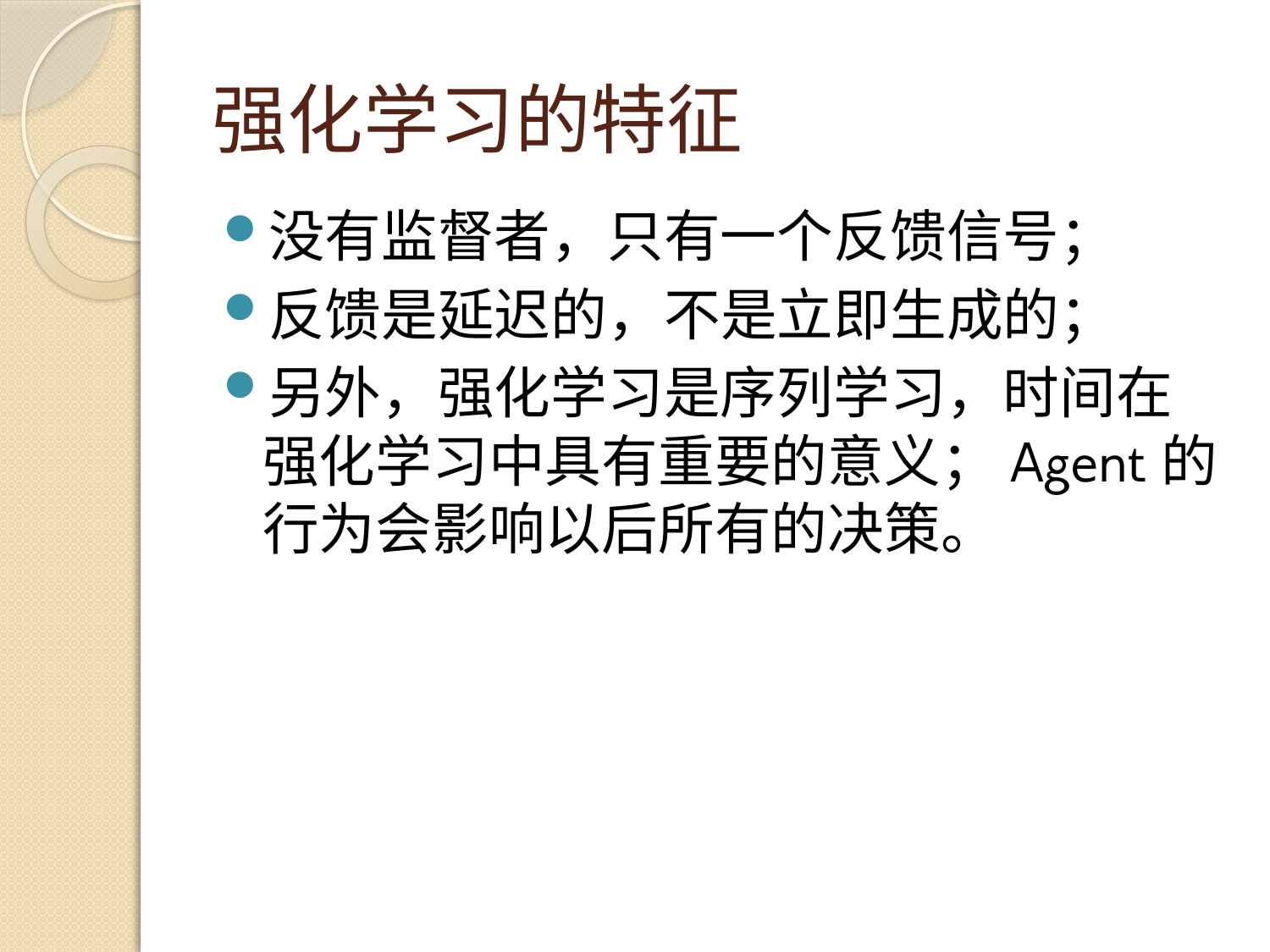

# 强化学习的特征
没有监督者，只有一个反馈信号；
反馈是延迟的，不是立即生成的；
另外，强化学习是序列学习，时间在强化学习中具有重要的意义；Agent的行为会影响以后所有的决策。